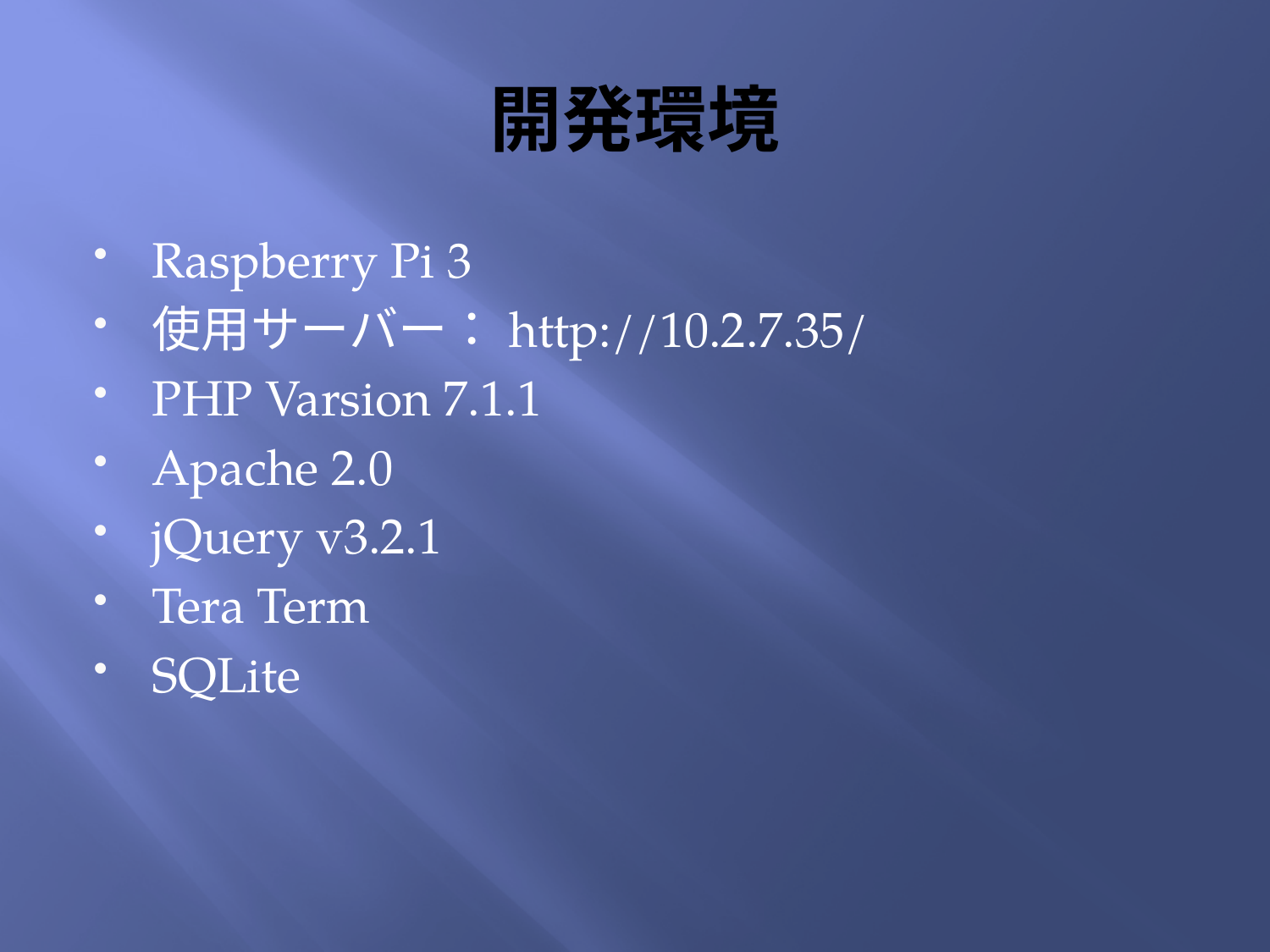

# 開発環境
Raspberry Pi 3
使用サーバー：http://10.2.7.35/
PHP Varsion 7.1.1
Apache 2.0
jQuery v3.2.1
Tera Term
SQLite